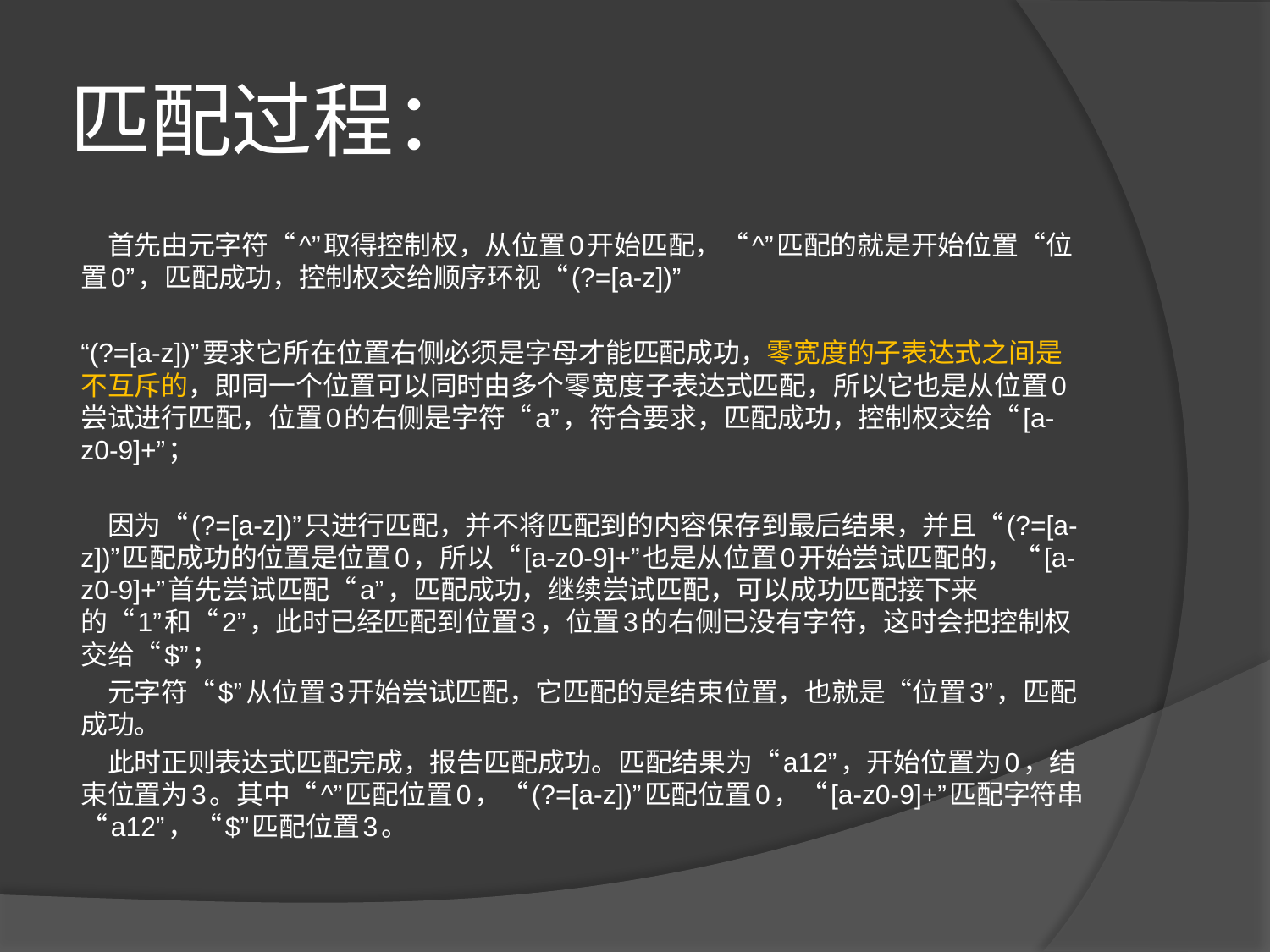

# 匹配过程：
    首先由元字符“^”取得控制权，从位置0开始匹配，“^”匹配的就是开始位置“位置0”，匹配成功，控制权交给顺序环视“(?=[a-z])”

“(?=[a-z])”要求它所在位置右侧必须是字母才能匹配成功，零宽度的子表达式之间是不互斥的，即同一个位置可以同时由多个零宽度子表达式匹配，所以它也是从位置0尝试进行匹配，位置0的右侧是字符“a”，符合要求，匹配成功，控制权交给“[a-z0-9]+”；

    因为“(?=[a-z])”只进行匹配，并不将匹配到的内容保存到最后结果，并且“(?=[a-z])”匹配成功的位置是位置0，所以“[a-z0-9]+”也是从位置0开始尝试匹配的，“[a-z0-9]+”首先尝试匹配“a”，匹配成功，继续尝试匹配，可以成功匹配接下来的“1”和“2”，此时已经匹配到位置3，位置3的右侧已没有字符，这时会把控制权交给“$”；
    元字符“$”从位置3开始尝试匹配，它匹配的是结束位置，也就是“位置3”，匹配成功。
    此时正则表达式匹配完成，报告匹配成功。匹配结果为“a12”，开始位置为0，结束位置为3。其中“^”匹配位置0，“(?=[a-z])”匹配位置0，“[a-z0-9]+”匹配字符串“a12”，“$”匹配位置3。